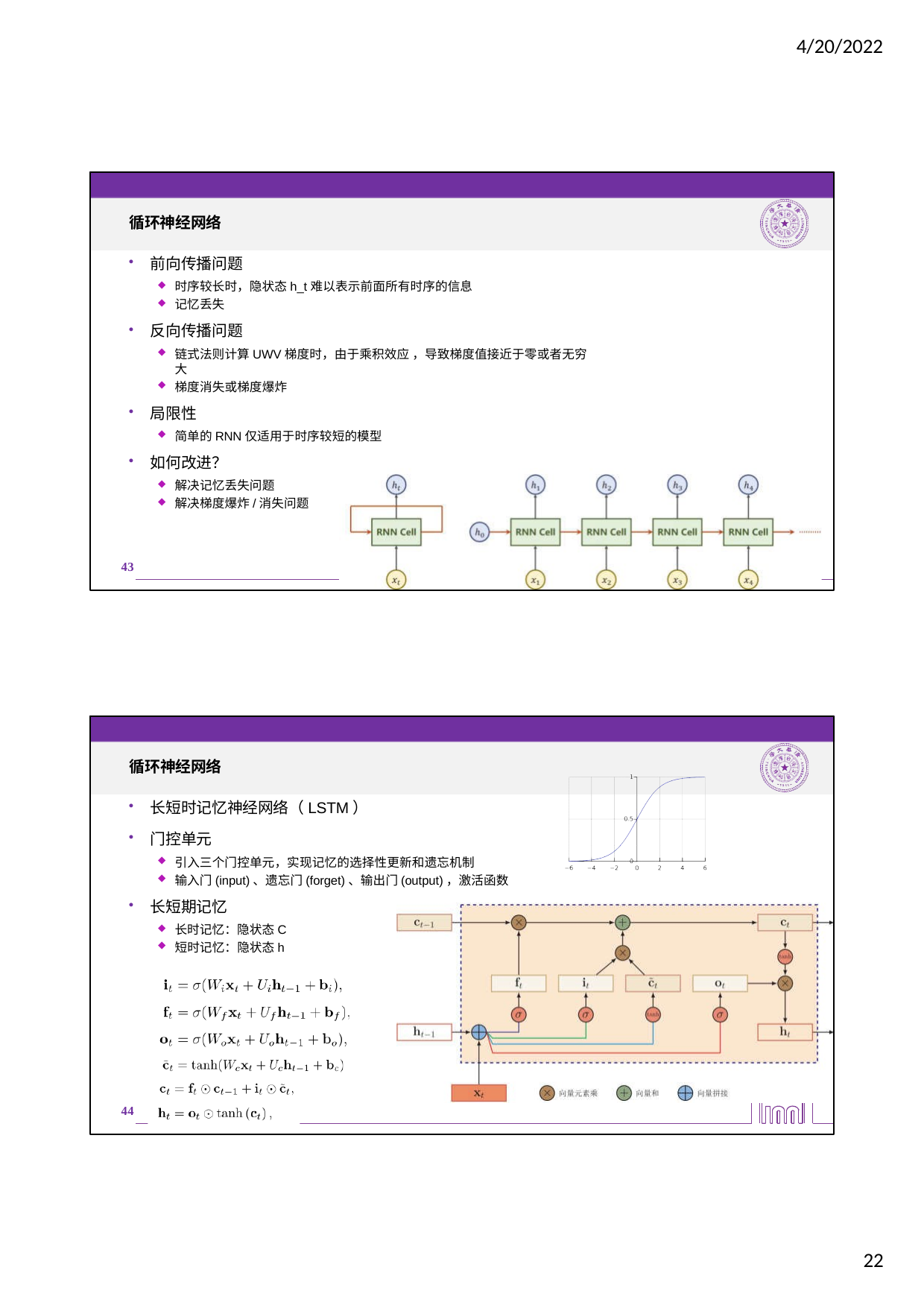

4/20/2022

循环神经网络

前向传播问题
时序较长时，隐状态h_t难以表示前面所有时序的信息
记忆丢失
反向传播问题
链式法则计算UWV梯度时，由于乘积效应，导致梯度值接近于零或者无穷大
梯度消失或梯度爆炸
局限性
简单的RNN仅适用于时序较短的模型
如何改进？
解决记忆丢失问题
解决梯度爆炸/消失问题

43

循环神经网络

长短时记忆神经网络（LSTM）
门控单元
引入三个门控单元，实现记忆的选择性更新和遗忘机制
输入门(input)、遗忘门(forget)、输出门(output)，激活函数
长短期记忆
长时记忆：隐状态C
短时记忆：隐状态h

44

22